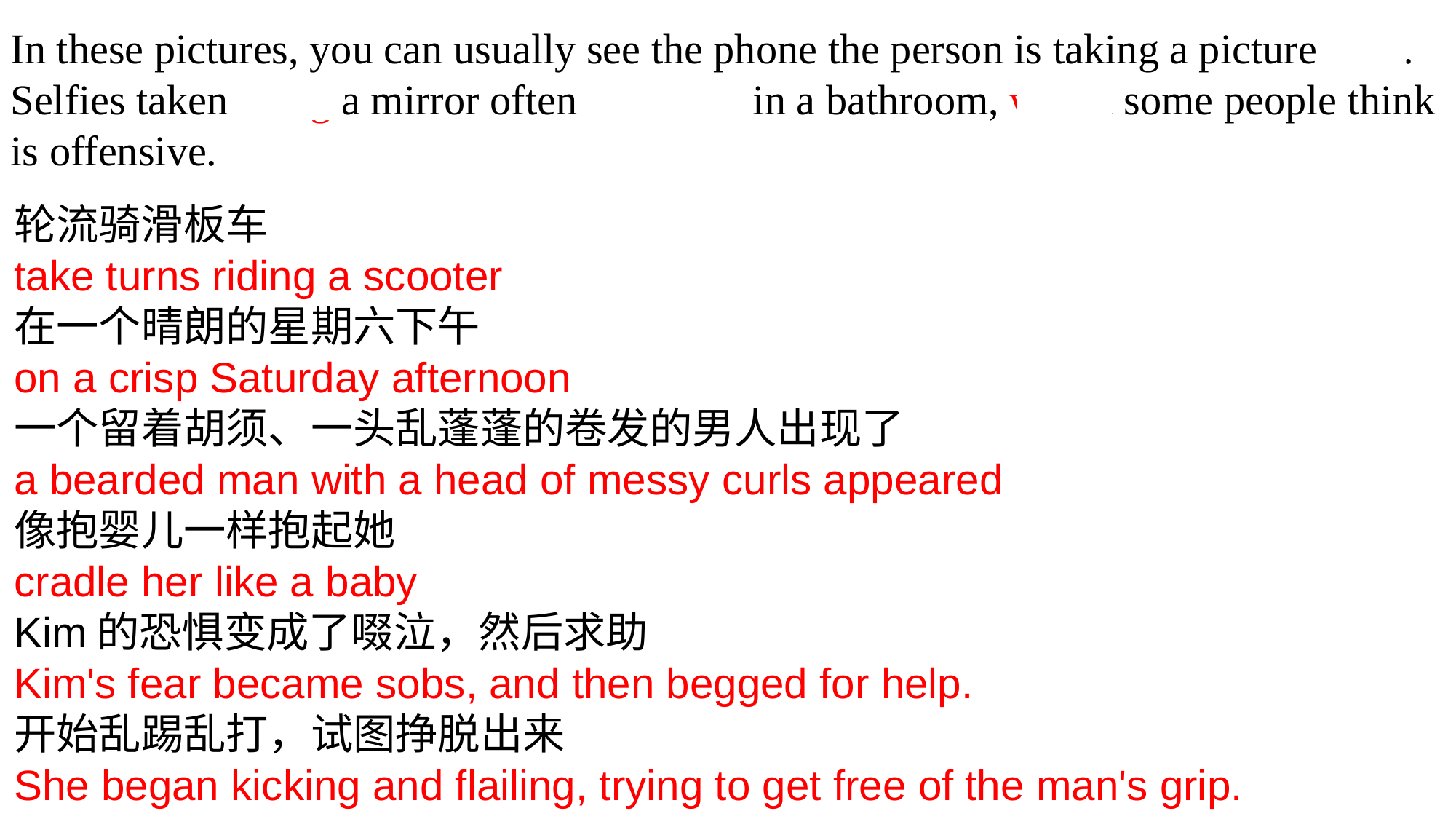

In these pictures, you can usually see the phone the person is taking a picture with. Selfies taken using a mirror often are taken in a bathroom, which some people think is offensive.

轮流骑滑板车
take turns riding a scooter
在一个晴朗的星期六下午
on a crisp Saturday afternoon
一个留着胡须、一头乱蓬蓬的卷发的男人出现了
a bearded man with a head of messy curls appeared
像抱婴儿一样抱起她
cradle her like a baby
Kim的恐惧变成了啜泣，然后求助
Kim's fear became sobs, and then begged for help.
开始乱踢乱打，试图挣脱出来
She began kicking and flailing, trying to get free of the man's grip.